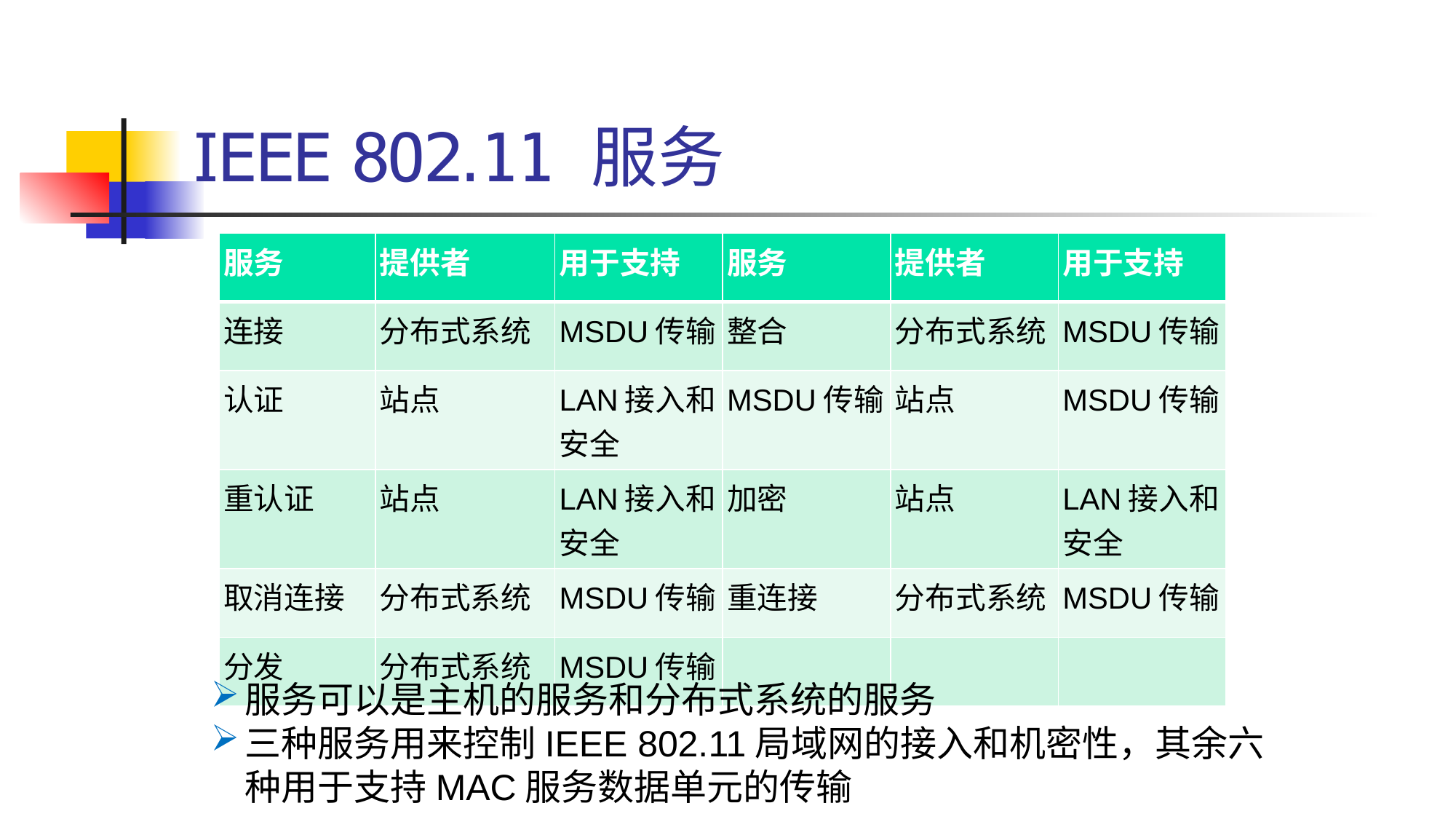

# IEEE 802.11 服务
| 服务 | 提供者 | 用于支持 | 服务 | 提供者 | 用于支持 |
| --- | --- | --- | --- | --- | --- |
| 连接 | 分布式系统 | MSDU传输 | 整合 | 分布式系统 | MSDU传输 |
| 认证 | 站点 | LAN接入和安全 | MSDU传输 | 站点 | MSDU传输 |
| 重认证 | 站点 | LAN接入和安全 | 加密 | 站点 | LAN接入和安全 |
| 取消连接 | 分布式系统 | MSDU传输 | 重连接 | 分布式系统 | MSDU传输 |
| 分发 | 分布式系统 | MSDU传输 |  |  |  |
服务可以是主机的服务和分布式系统的服务
三种服务用来控制IEEE 802.11局域网的接入和机密性，其余六种用于支持MAC服务数据单元的传输